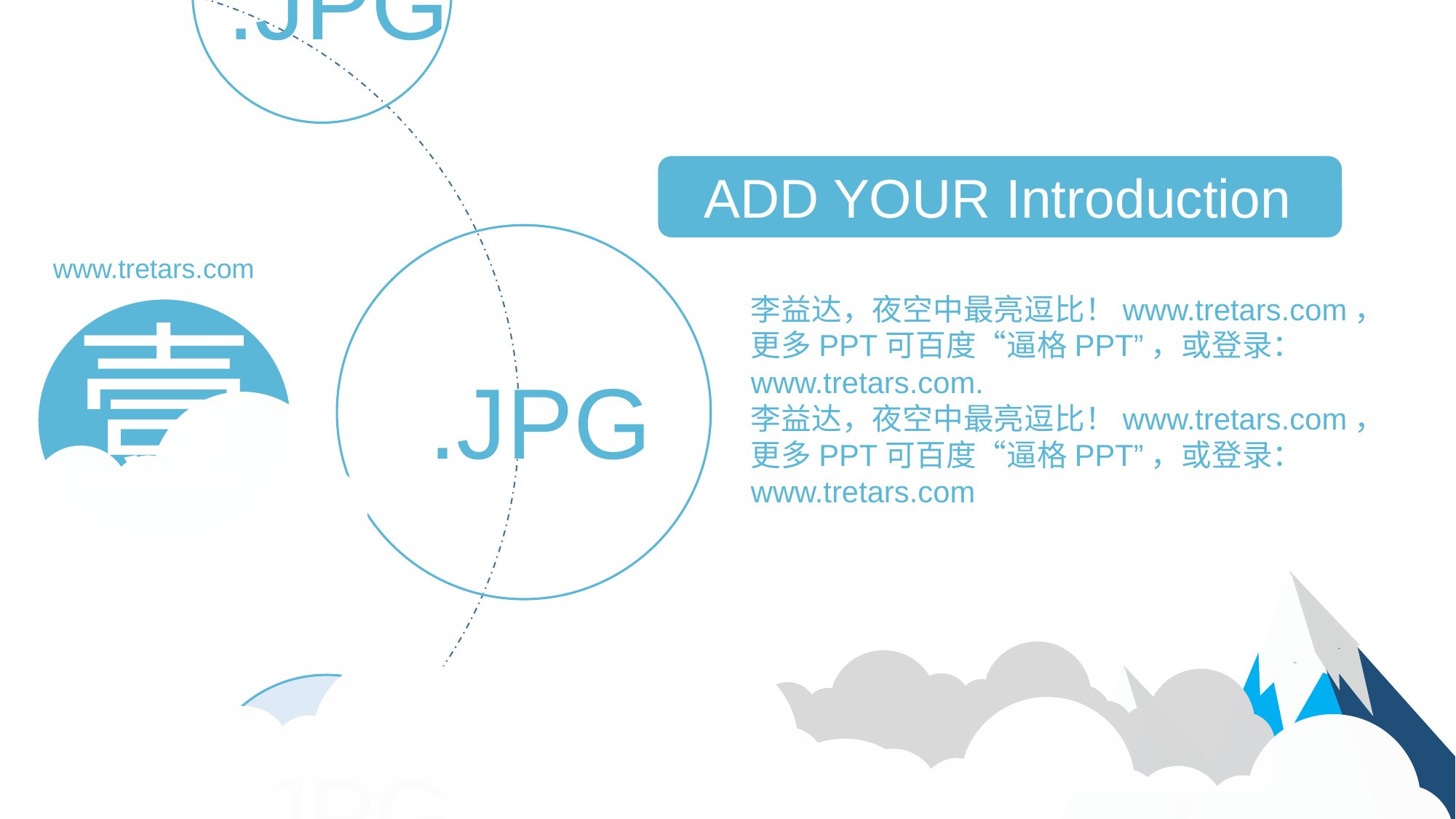

.JPG

ADD YOUR Introduction

www.tretars.com
李益达，夜空中最亮逗比！www.tretars.com，更多PPT可百度“逼格PPT”，或登录：www.tretars.com.
李益达，夜空中最亮逗比！www.tretars.com，更多PPT可百度“逼格PPT”，或登录：www.tretars.com
壹

.JPG

.JPG